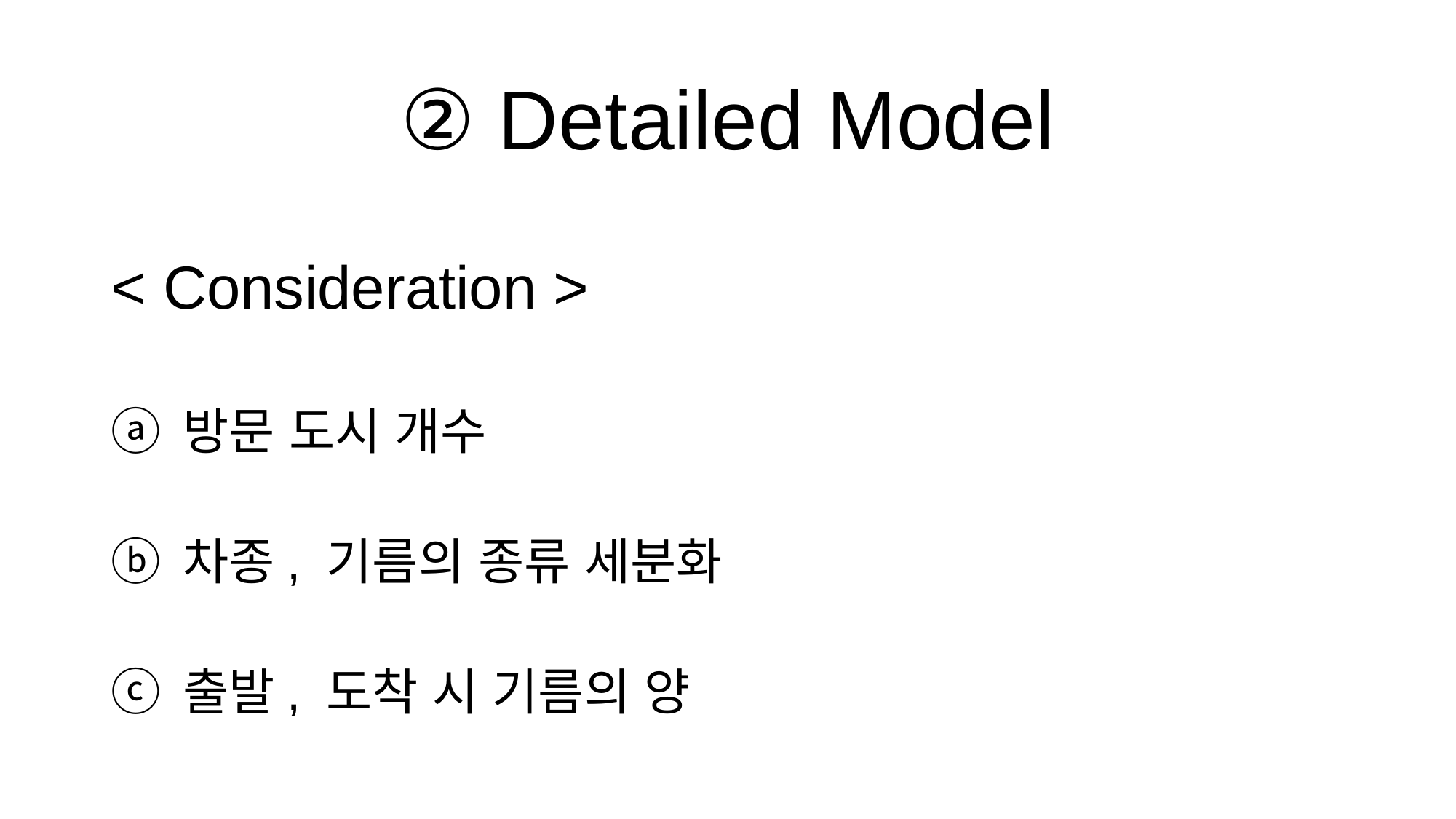

# ② Detailed Model

< Consideration >

ⓐ 방문 도시 개수

ⓑ 차종, 기름의 종류 세분화

ⓒ 출발, 도착 시 기름의 양